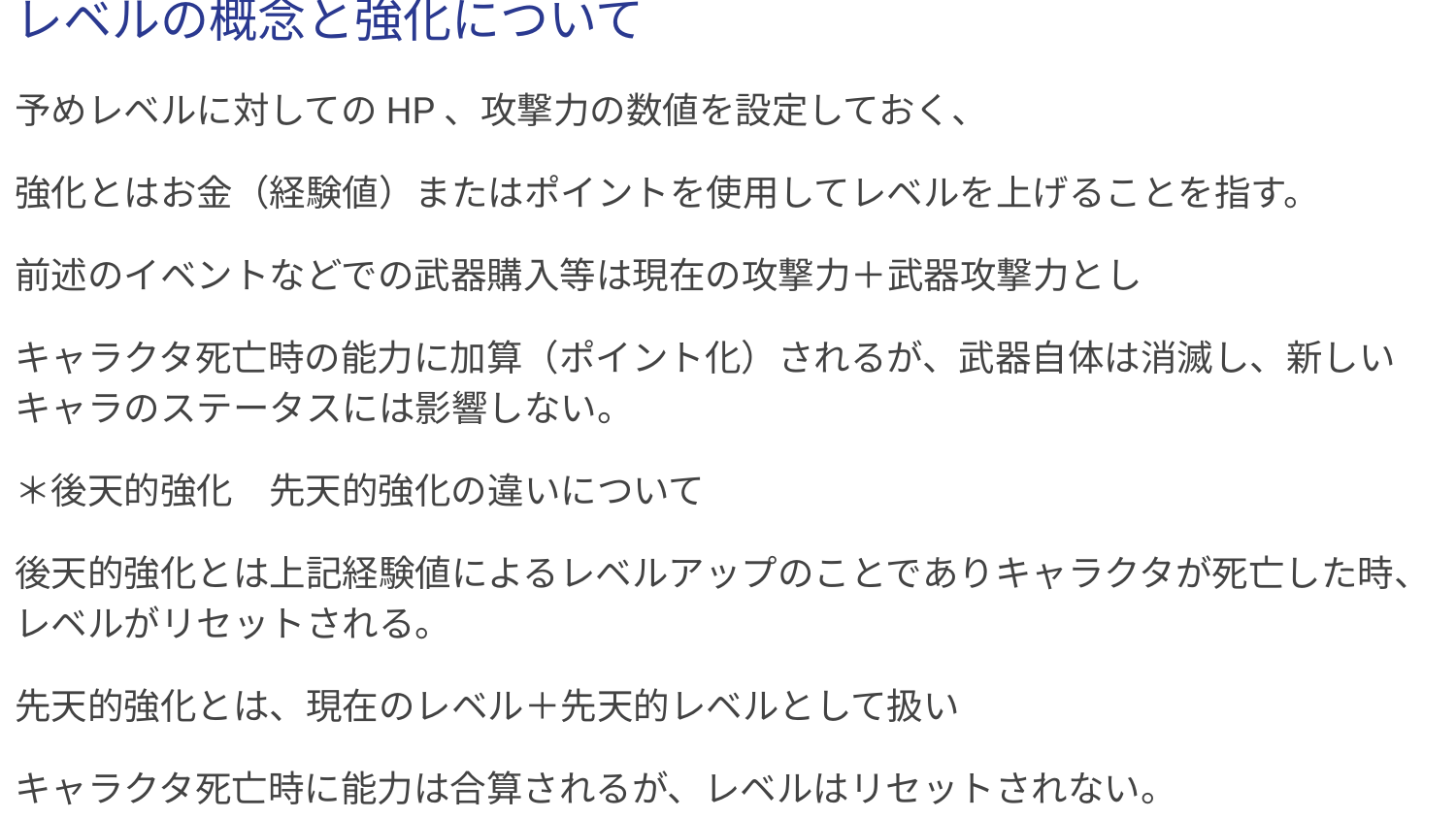

# レベルの概念と強化について

予めレベルに対してのHP、攻撃力の数値を設定しておく、
強化とはお金（経験値）またはポイントを使用してレベルを上げることを指す。
前述のイベントなどでの武器購入等は現在の攻撃力＋武器攻撃力とし
キャラクタ死亡時の能力に加算（ポイント化）されるが、武器自体は消滅し、新しいキャラのステータスには影響しない。
＊後天的強化　先天的強化の違いについて
後天的強化とは上記経験値によるレベルアップのことでありキャラクタが死亡した時、レベルがリセットされる。
先天的強化とは、現在のレベル＋先天的レベルとして扱い
キャラクタ死亡時に能力は合算されるが、レベルはリセットされない。